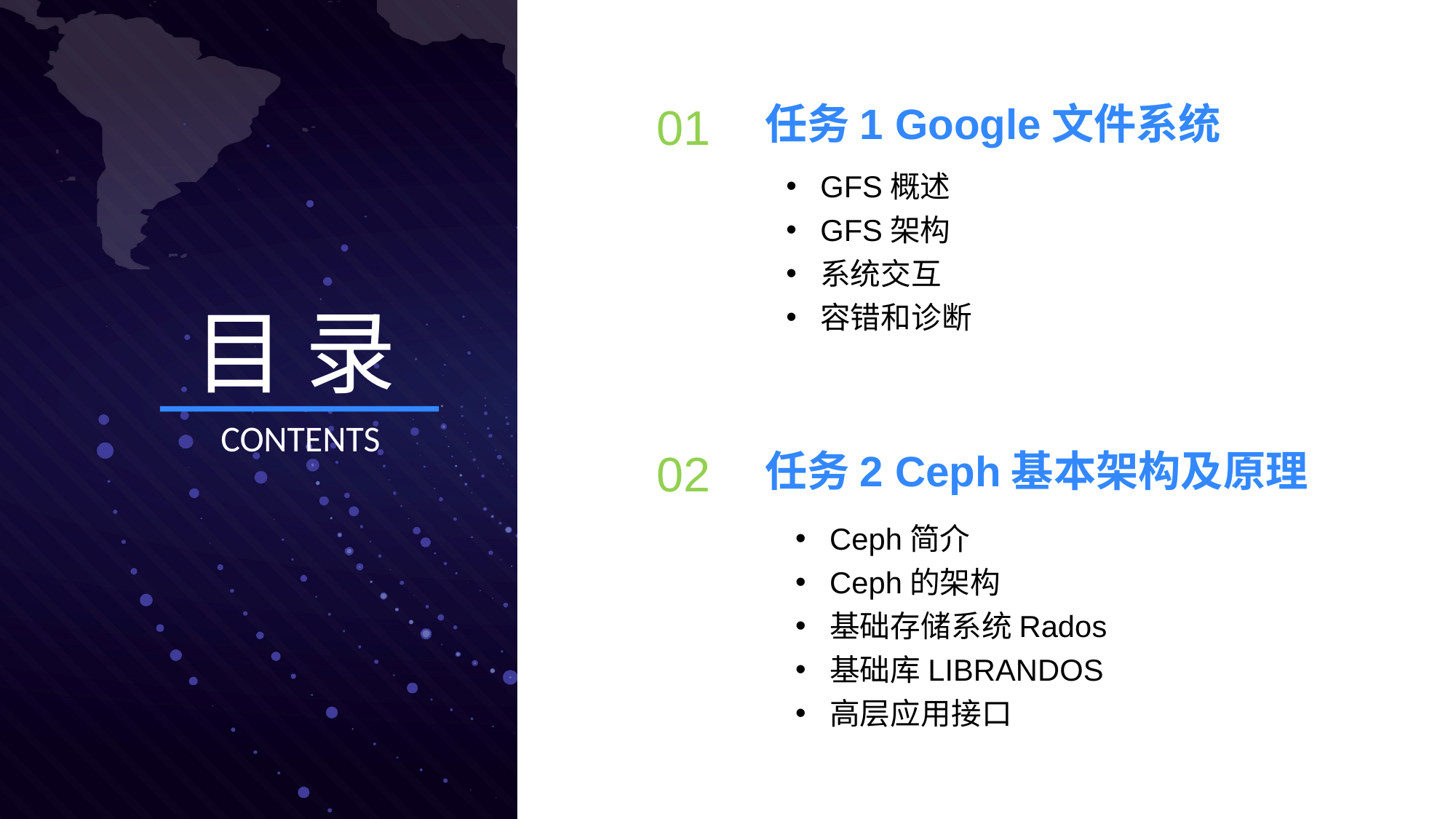

01
任务1 Google文件系统
GFS概述
GFS架构
系统交互
容错和诊断
02
任务2 Ceph基本架构及原理
Ceph简介
Ceph的架构
基础存储系统Rados
基础库LIBRANDOS
高层应用接口